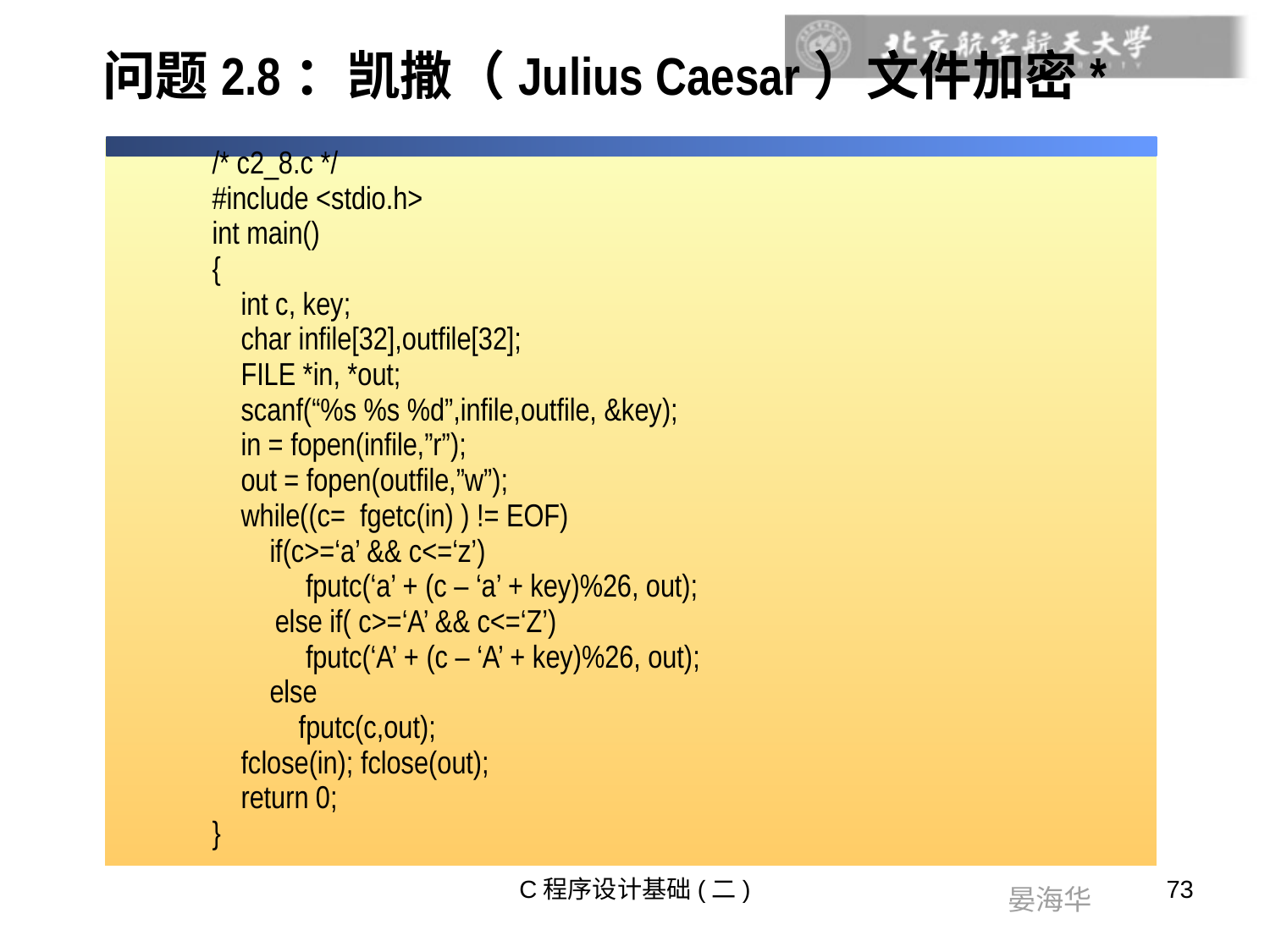

# 问题2.8：凯撒（Julius Caesar）文件加密*
/* c2_8.c */
#include <stdio.h>
int main()
{
    int c, key;
    char infile[32],outfile[32];
    FILE *in, *out;
    scanf(“%s %s %d”,infile,outfile, &key);
    in = fopen(infile,”r”);
    out = fopen(outfile,”w”);
    while((c=  fgetc(in) ) != EOF)
        if(c>=‘a’ && c<=‘z’)
             fputc(‘a’ + (c – ‘a’ + key)%26, out);
	   else if( c>=‘A’ && c<=‘Z’)
             fputc(‘A’ + (c – ‘A’ + key)%26, out);
        else
            fputc(c,out);
    fclose(in); fclose(out);
    return 0;
}
C程序设计基础(二)
73